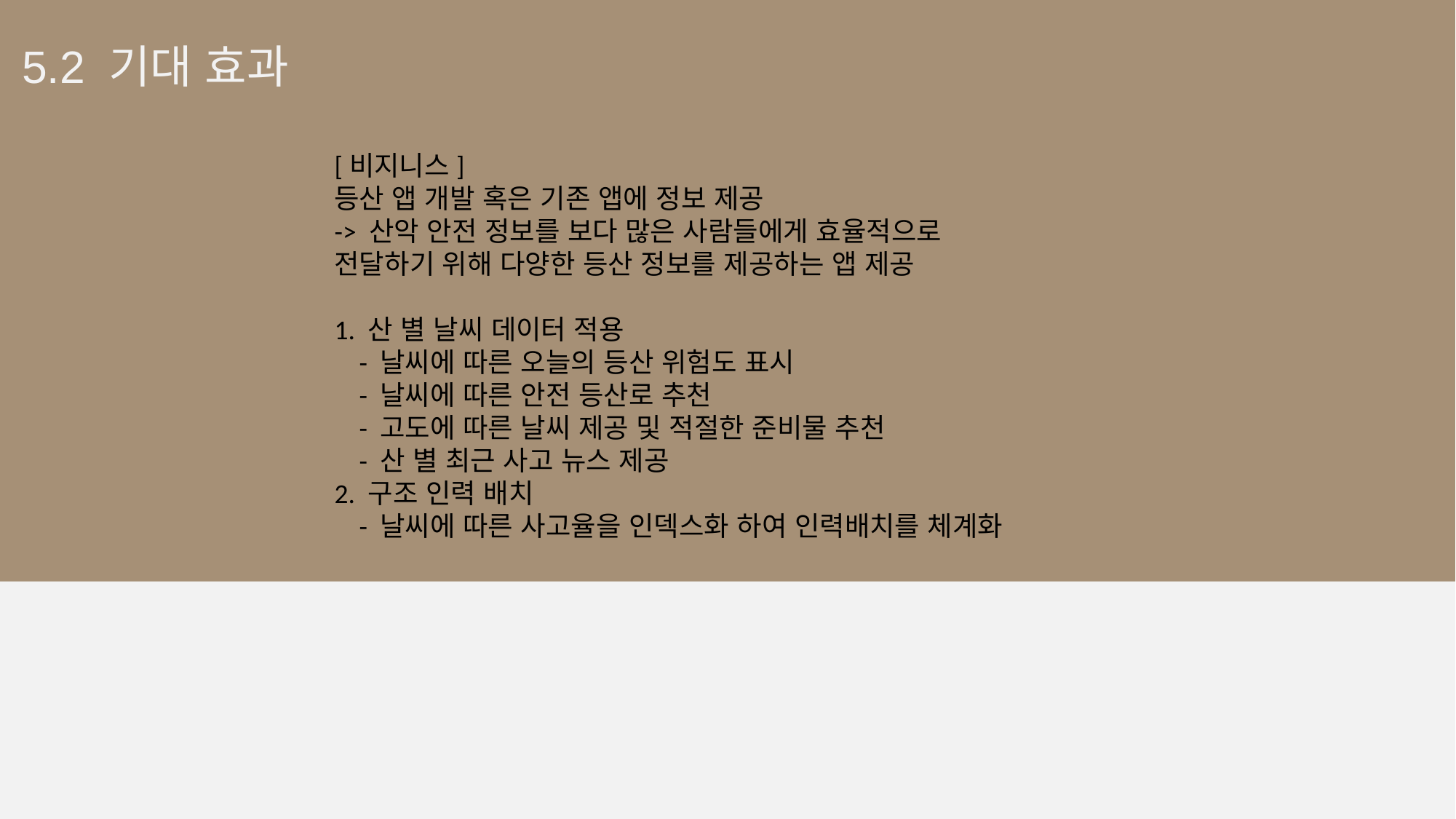

5.2 기대 효과
[비지니스]
등산 앱 개발 혹은 기존 앱에 정보 제공
-> 산악 안전 정보를 보다 많은 사람들에게 효율적으로 전달하기 위해 다양한 등산 정보를 제공하는 앱 제공

1. 산 별 날씨 데이터 적용
    - 날씨에 따른 오늘의 등산 위험도 표시
    - 날씨에 따른 안전 등산로 추천
    - 고도에 따른 날씨 제공 및 적절한 준비물 추천
    - 산 별 최근 사고 뉴스 제공
2. 구조 인력 배치
    - 날씨에 따른 사고율을 인덱스화 하여 인력배치를 체계화